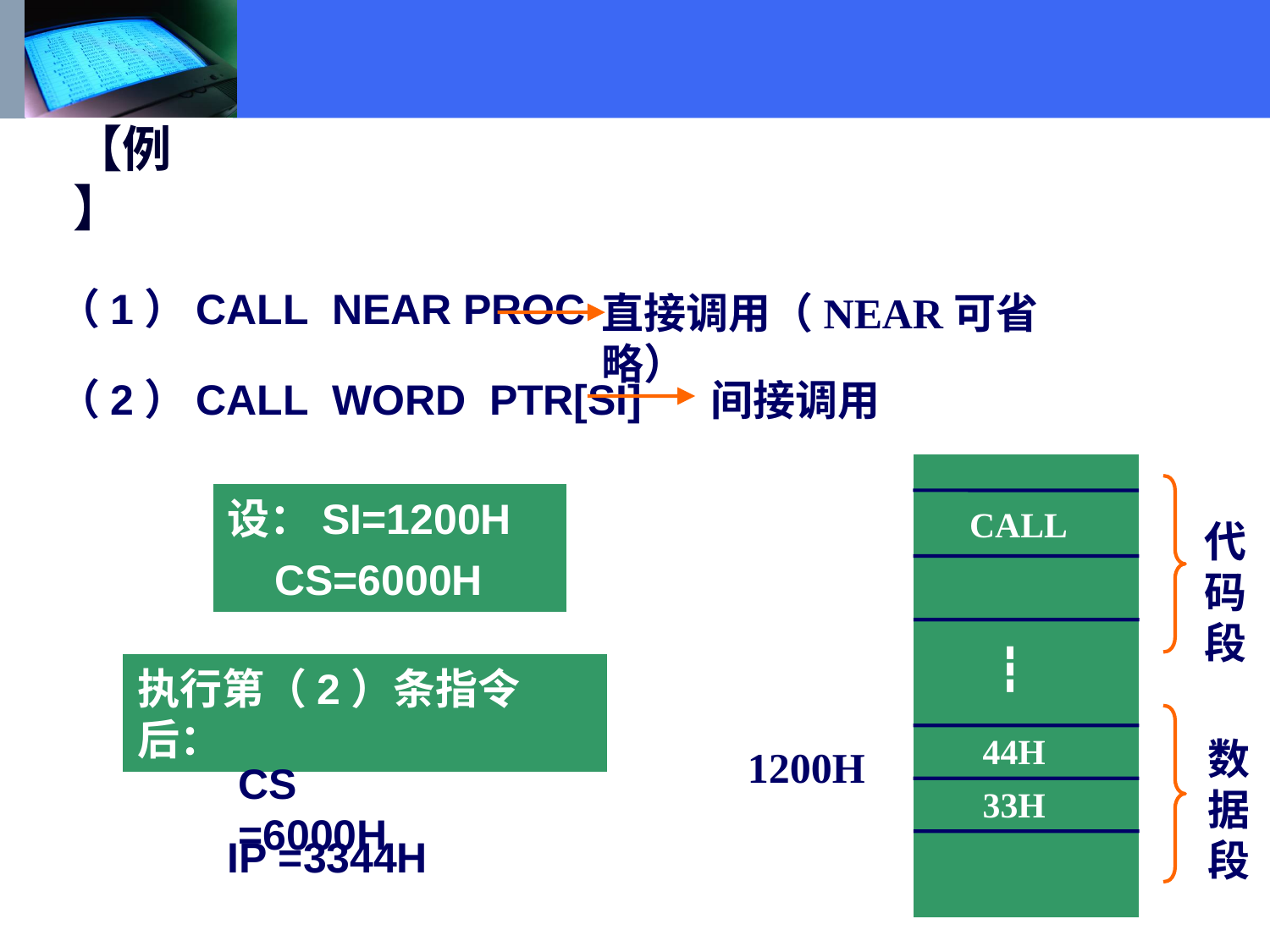

【例】
（1）CALL  NEAR PROC
（2）CALL  WORD  PTR[SI]
直接调用（NEAR可省略）

间接调用

设：SI=1200H
    CS=6000H

CALL
代码段

┇
执行第（2）条指令后：

44H

数据段
1200H
CS =6000H
33H

IP =3344H

163